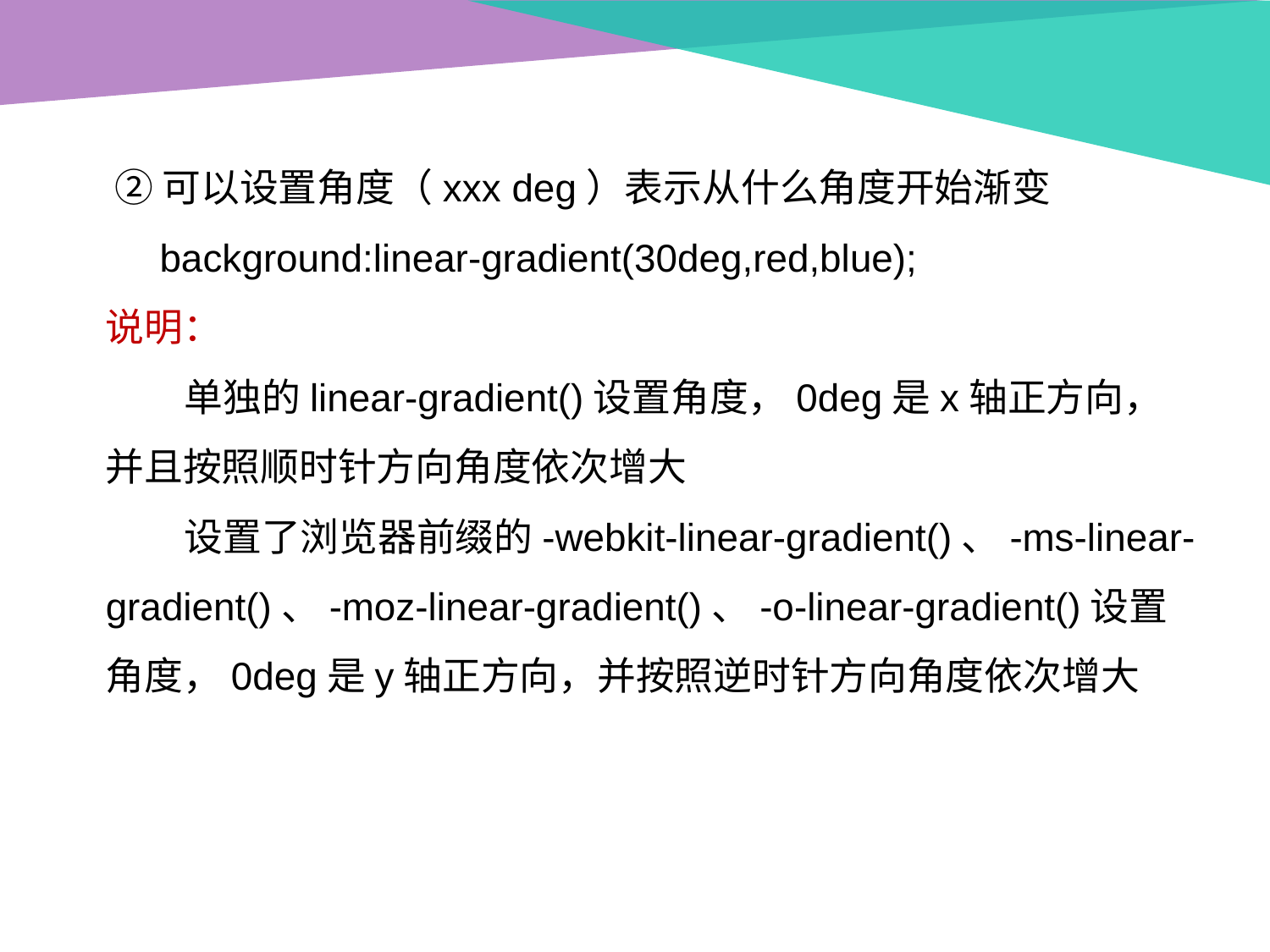

②可以设置角度（xxx deg）表示从什么角度开始渐变
     background:linear-gradient(30deg,red,blue);
说明：
        单独的linear-gradient()设置角度，0deg是x轴正方向，并且按照顺时针方向角度依次增大
        设置了浏览器前缀的-webkit-linear-gradient()、-ms-linear-gradient()、-moz-linear-gradient()、-o-linear-gradient()设置角度，0deg是y轴正方向，并按照逆时针方向角度依次增大